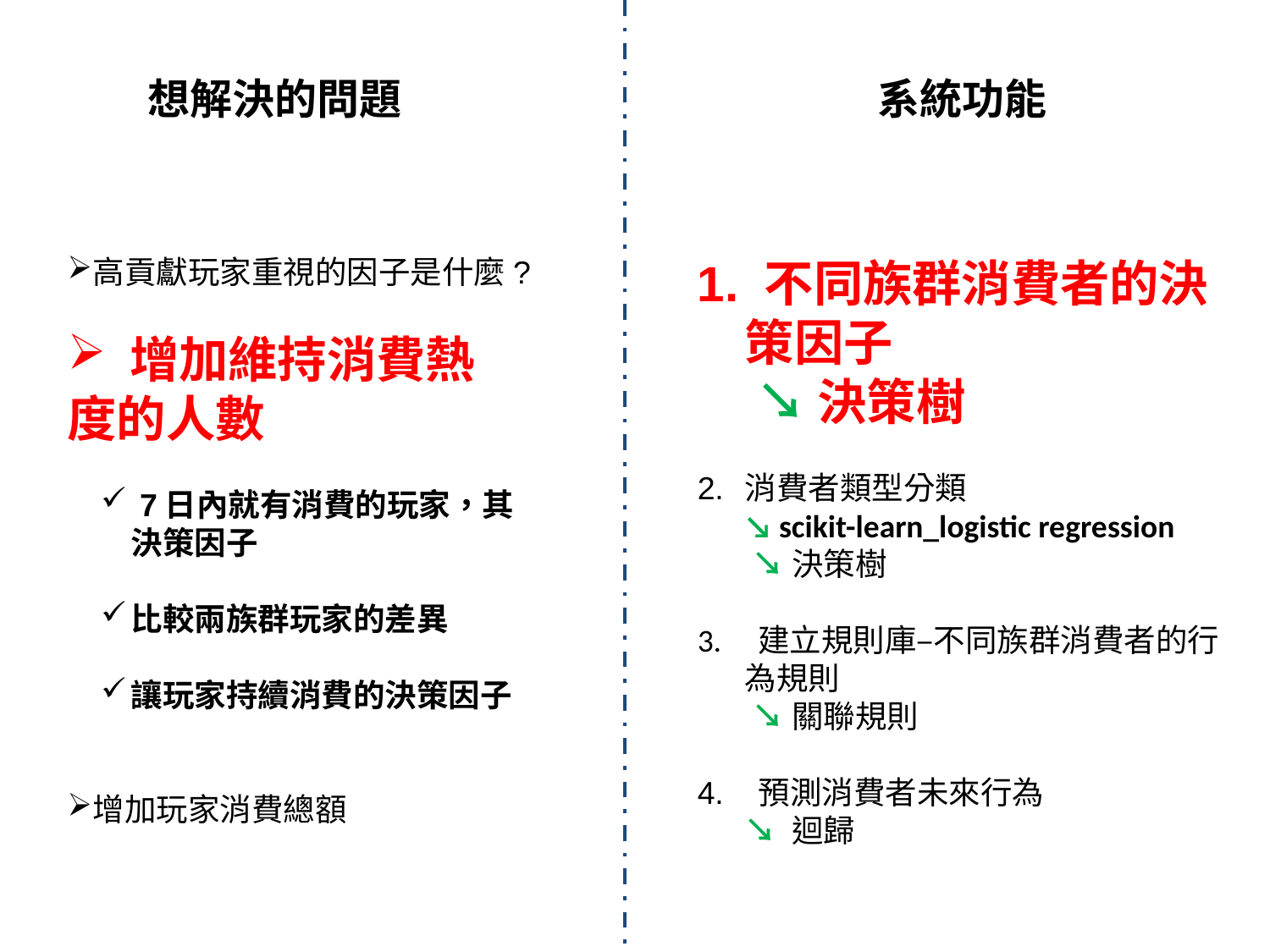

想解決的問題
系統功能
高貢獻玩家重視的因子是什麼?

 增加維持消費熱度的人數

 7日內就有消費的玩家，其決策因子

比較兩族群玩家的差異

讓玩家持續消費的決策因子

增加玩家消費總額
1. 不同族群消費者的決策因子
	 ↘決策樹

消費者類型分類
	↘ scikit-learn_logistic regression
	 ↘決策樹

3.    建立規則庫–不同族群消費者的行為規則
	 ↘關聯規則

4.   預測消費者未來行為
	↘ 迴歸